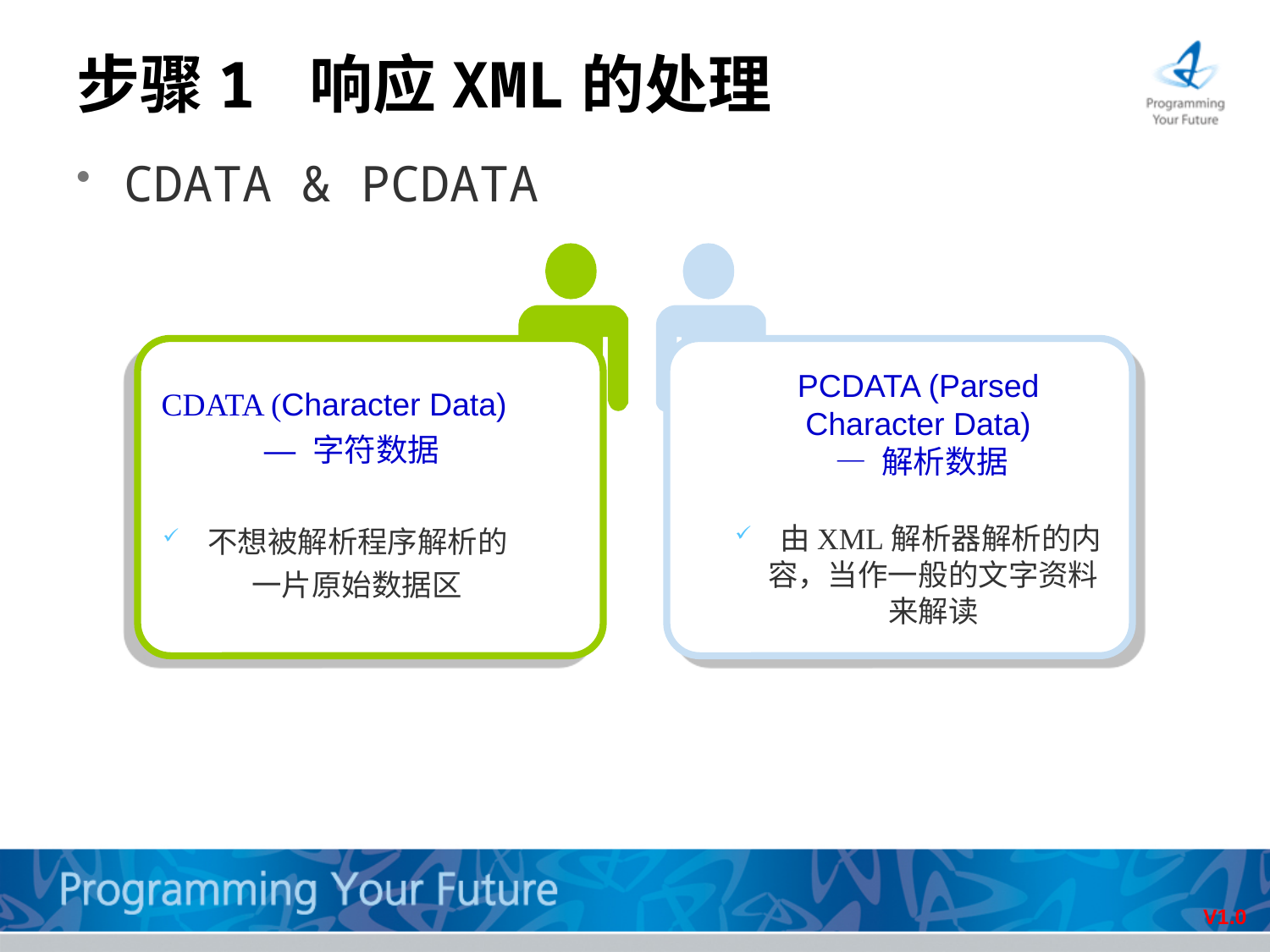

# 步骤1 响应XML的处理
CDATA & PCDATA

PCDATA (Parsed Character Data)
 — 解析数据

 由XML解析器解析的内容，当作一般的文字资料来解读

CDATA (Character Data)     — 字符数据

 不想被解析程序解析的   一片原始数据区